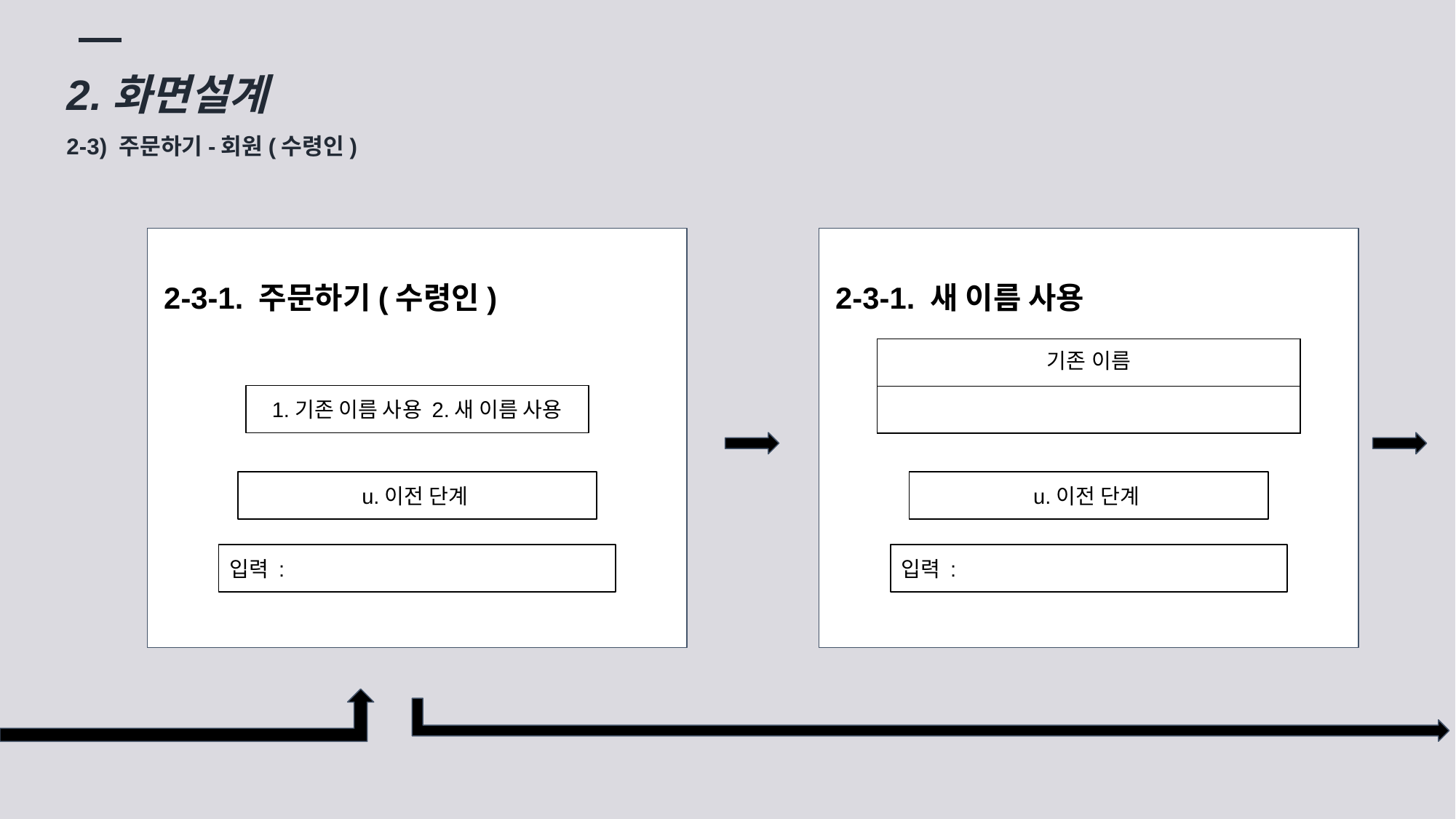

2.화면설계
2-3) 주문하기-회원(수령인)

2-3-1. 주문하기(수령인)

2-3-1. 새 이름 사용
| 기존 이름 |  |  |
| --- | --- | --- |
|  |  |  |
1.기존 이름 사용 2.새 이름 사용

u.이전 단계
u.이전 단계
입력 :
입력 :